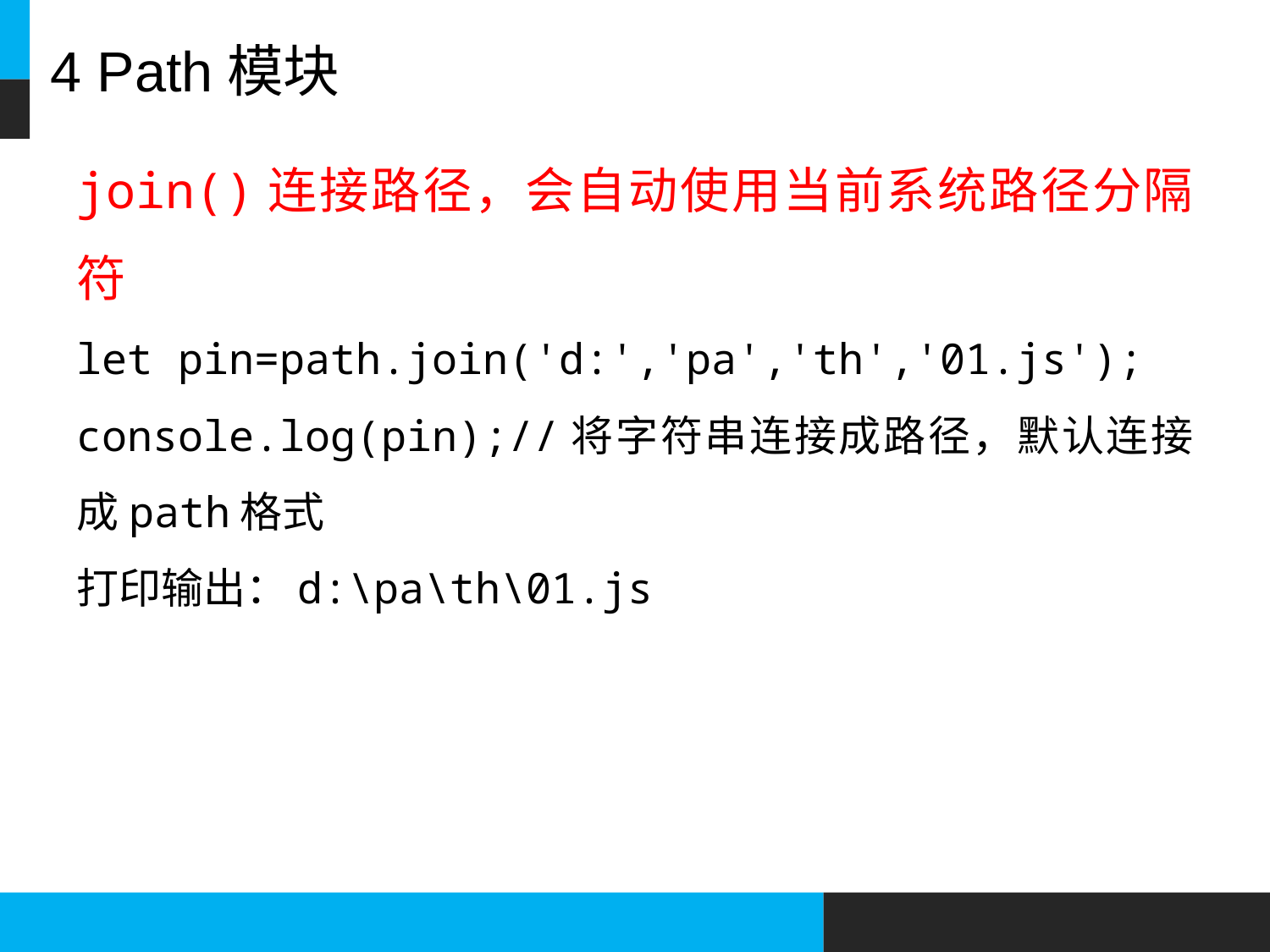

# 4 Path模块
join()连接路径，会自动使用当前系统路径分隔符
let pin=path.join('d:','pa','th','01.js');
console.log(pin);//将字符串连接成路径，默认连接成path格式
打印输出：d:\pa\th\01.js